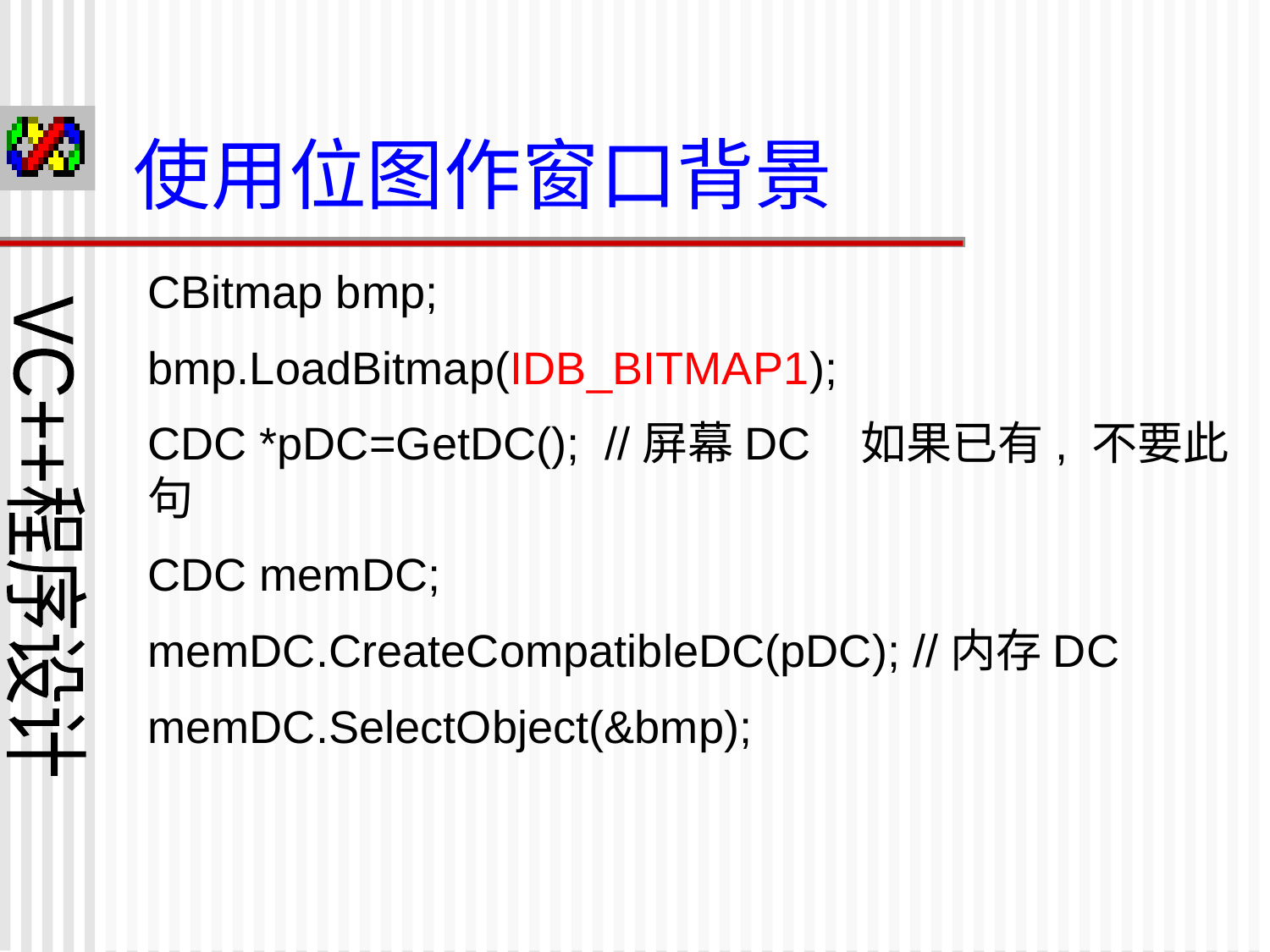

# 使用位图作窗口背景
CBitmap bmp;
bmp.LoadBitmap(IDB_BITMAP1);
CDC *pDC=GetDC();  //屏幕DC   如果已有, 不要此句
CDC memDC;
memDC.CreateCompatibleDC(pDC); //内存DC
memDC.SelectObject(&bmp);